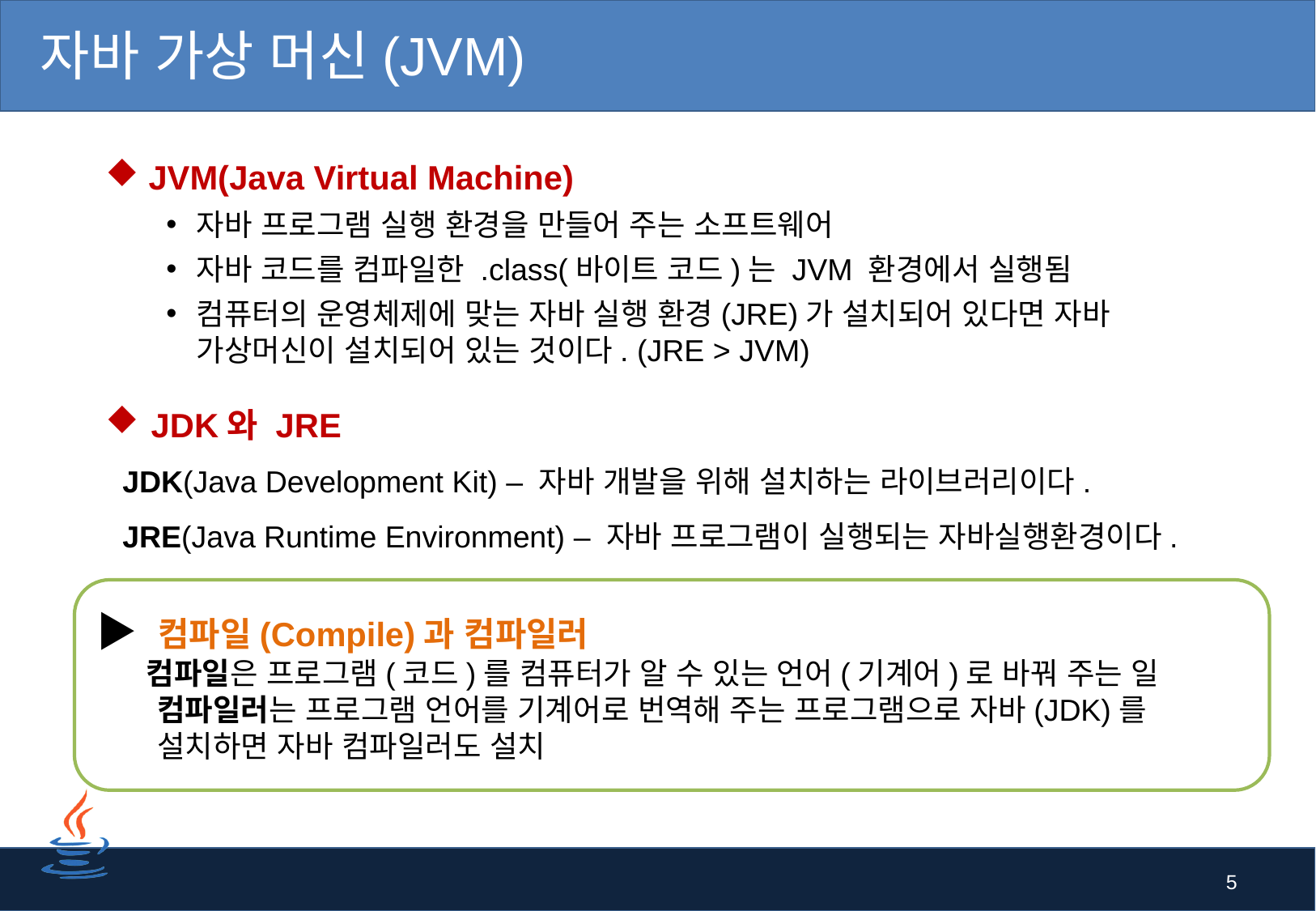

# 자바 가상 머신(JVM)
 JVM(Java Virtual Machine)
자바 프로그램 실행 환경을 만들어 주는 소프트웨어
자바 코드를 컴파일한 .class(바이트 코드)는 JVM 환경에서 실행됨
컴퓨터의 운영체제에 맞는 자바 실행 환경(JRE)가 설치되어 있다면 자바 가상머신이 설치되어 있는 것이다. (JRE > JVM)
JDK와 JRE
  JDK(Java Development Kit) – 자바 개발을 위해 설치하는 라이브러리이다.
  JRE(Java Runtime Environment) – 자바 프로그램이 실행되는 자바실행환경이다.
▶ 컴파일(Compile)과 컴파일러
     컴파일은 프로그램(코드)를 컴퓨터가 알 수 있는 언어(기계어)로 바꿔 주는 일
컴파일러는 프로그램 언어를 기계어로 번역해 주는 프로그램으로 자바(JDK)를 설치하면 자바 컴파일러도 설치
5